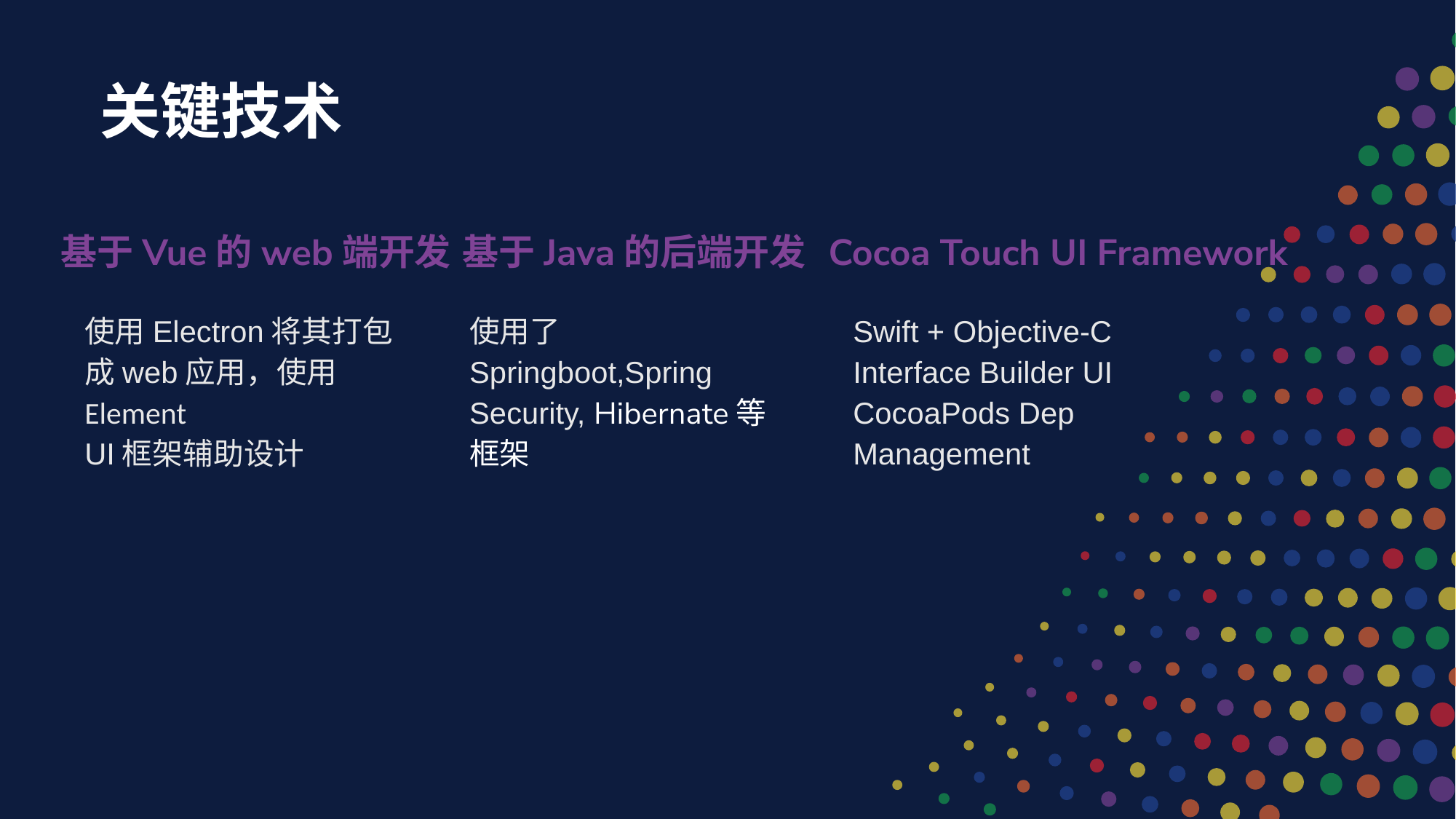

关键技术
基于Vue的web端开发
基于Java的后端开发
Cocoa Touch UI Framework
使用Electron将其打包成web应用，使用Element
UI框架辅助设计
使用了Springboot,Spring Security, Hibernate等框架
Swift + Objective-C
Interface Builder UI
CocoaPods Dep Management